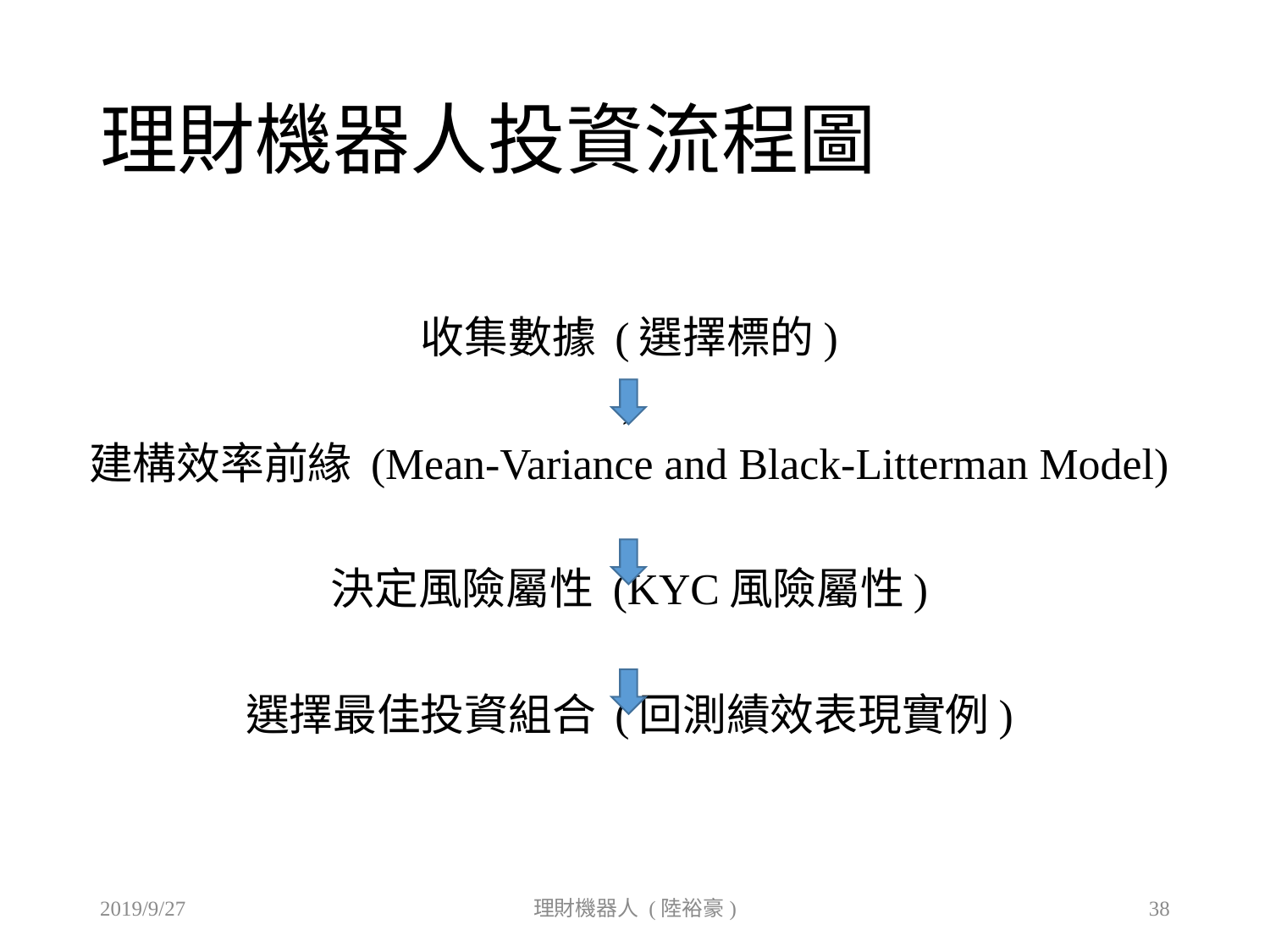

# 理財機器人投資流程圖
收集數據 (選擇標的)
)
建構效率前緣 (Mean-Variance and Black-Litterman Model)

決定風險屬性 (KYC風險屬性)

選擇最佳投資組合 (回測績效表現實例)

2019/9/27
理財機器人 (陸裕豪)
38